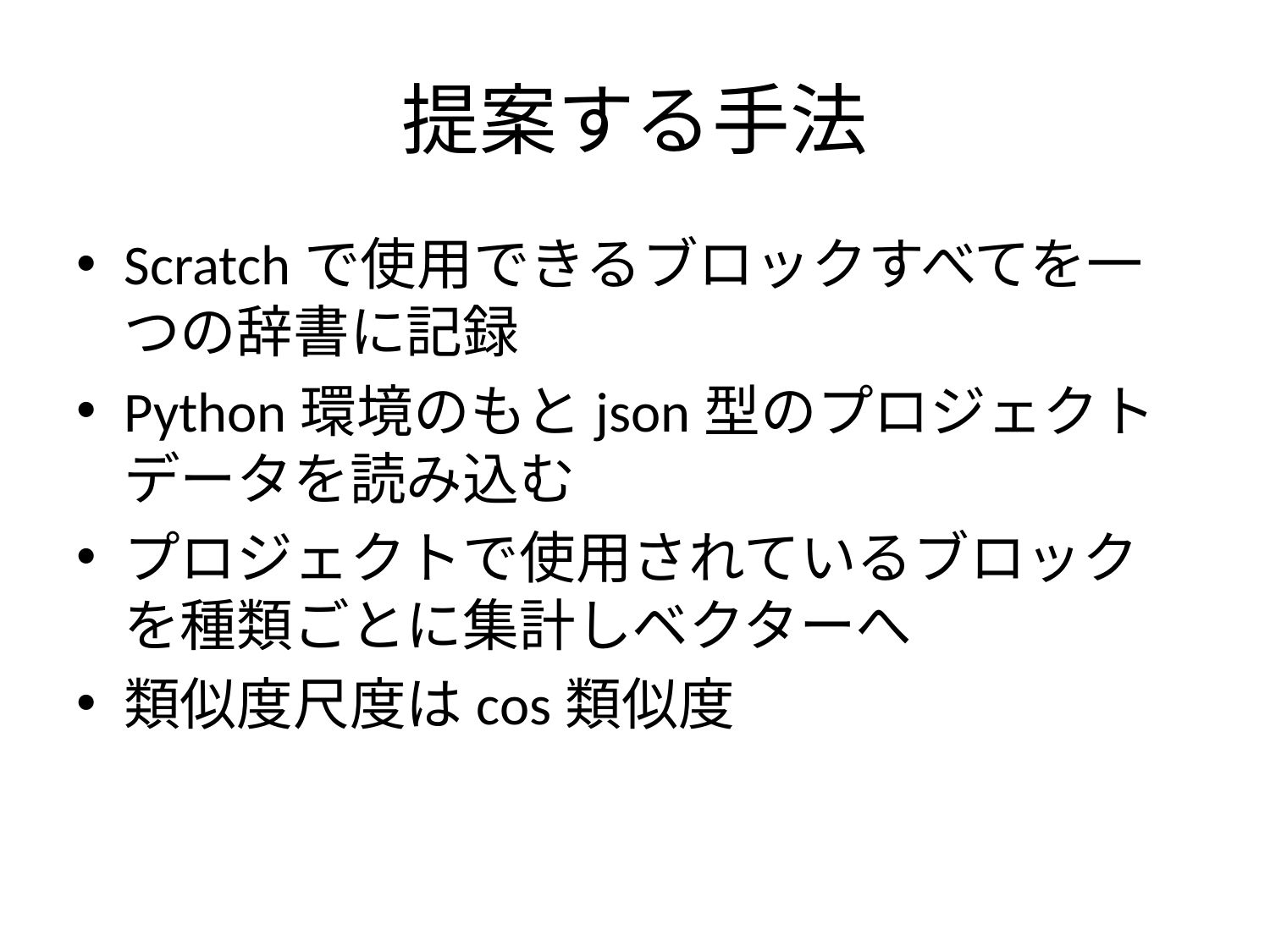

# 提案する手法
Scratchで使用できるブロックすべてを一つの辞書に記録
Python環境のもとjson型のプロジェクトデータを読み込む
プロジェクトで使用されているブロックを種類ごとに集計しベクターへ
類似度尺度はcos類似度